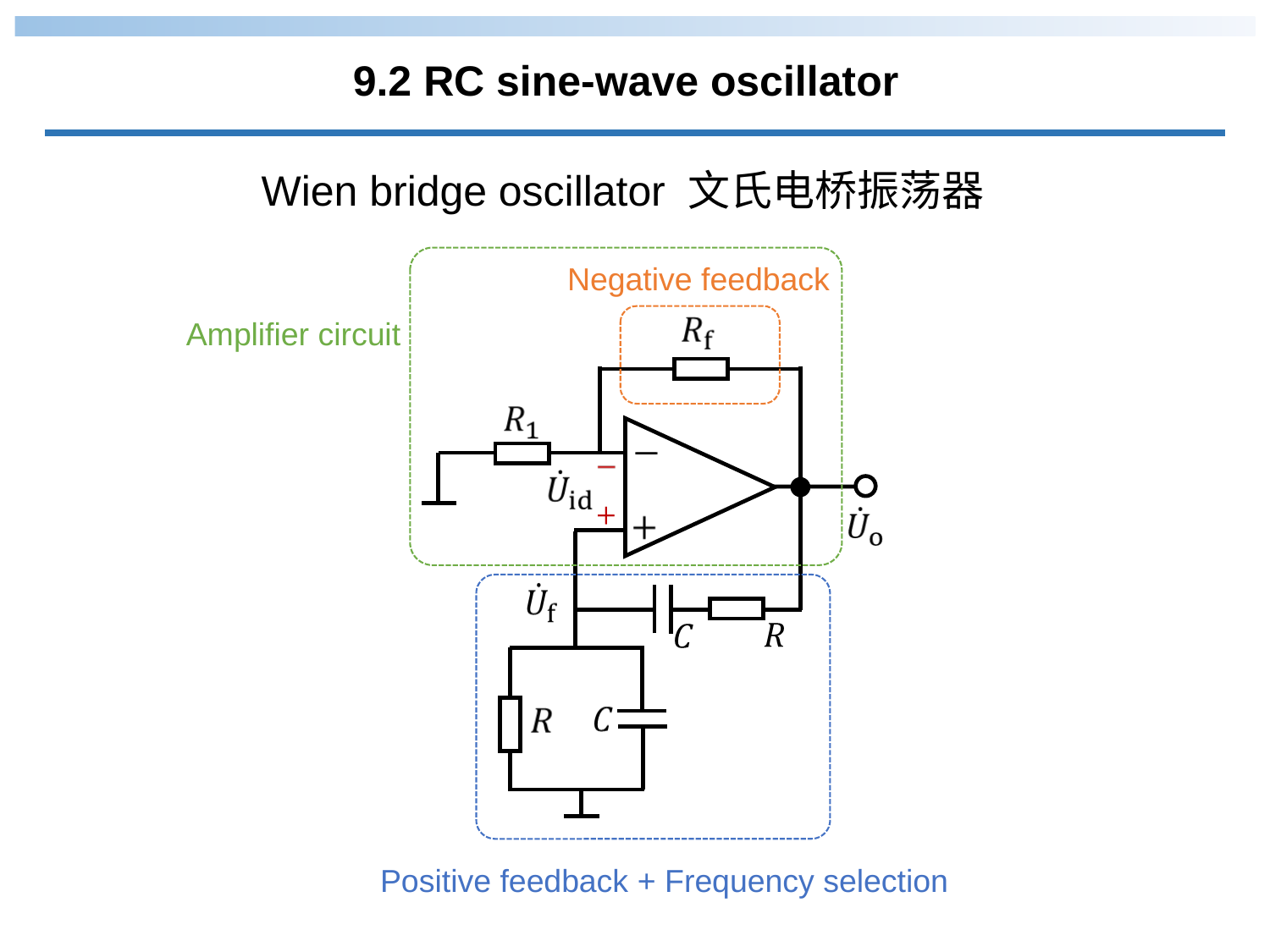

9.2 RC sine-wave oscillator

Wien bridge oscillator 文氏电桥振荡器

Negative feedback

Amplifier circuit

Positive feedback + Frequency selection